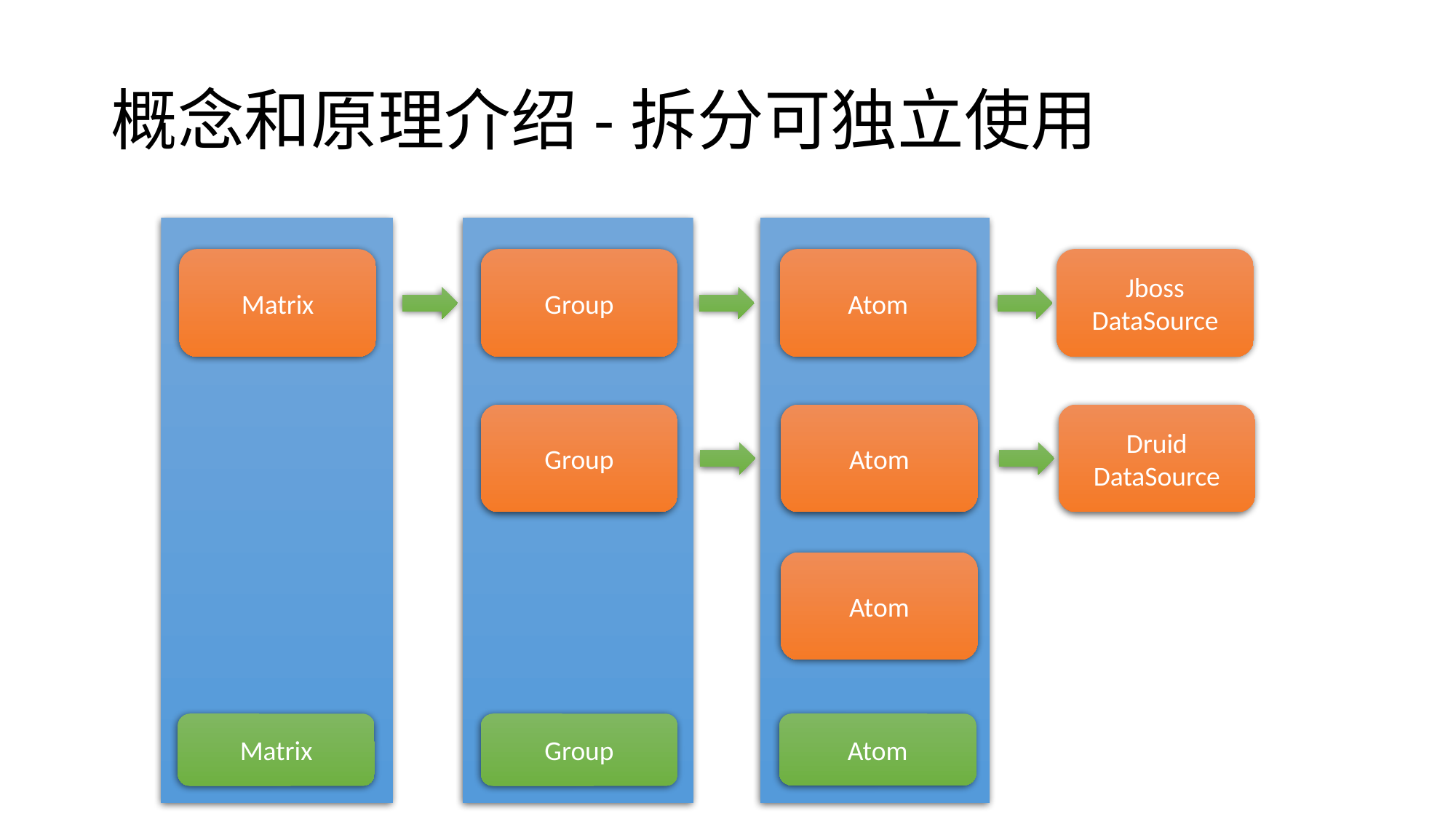

# 概念和原理介绍-拆分可独立使用

Matrix
Group
Atom
Jboss DataSource

Group
Atom
Druid
DataSource

Atom
Atom
Matrix
Group